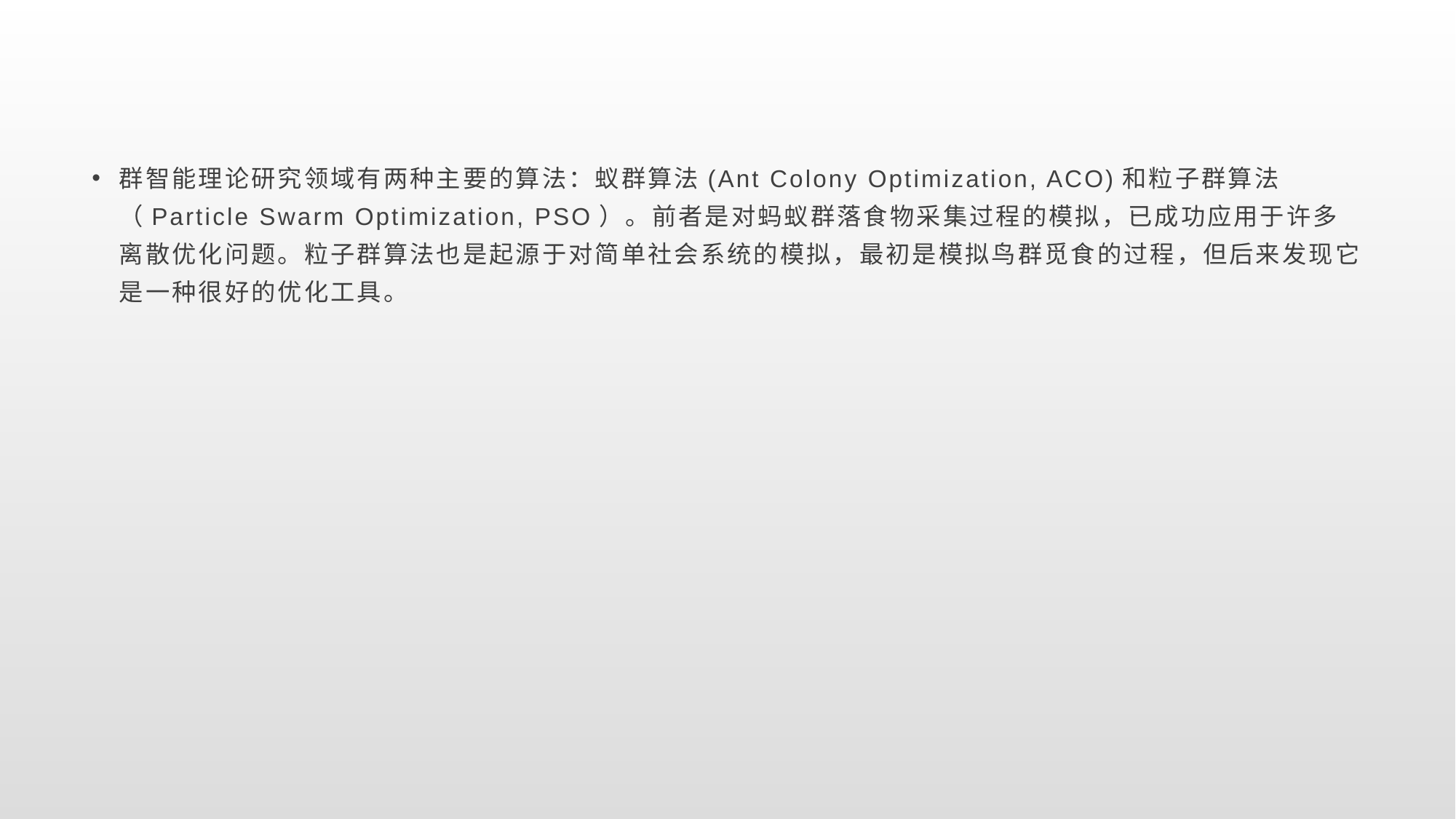

#
群智能理论研究领域有两种主要的算法：蚁群算法(Ant Colony Optimization, ACO)和粒子群算法（Particle Swarm Optimization, PSO）。前者是对蚂蚁群落食物采集过程的模拟，已成功应用于许多离散优化问题。粒子群算法也是起源于对简单社会系统的模拟，最初是模拟鸟群觅食的过程，但后来发现它是一种很好的优化工具。